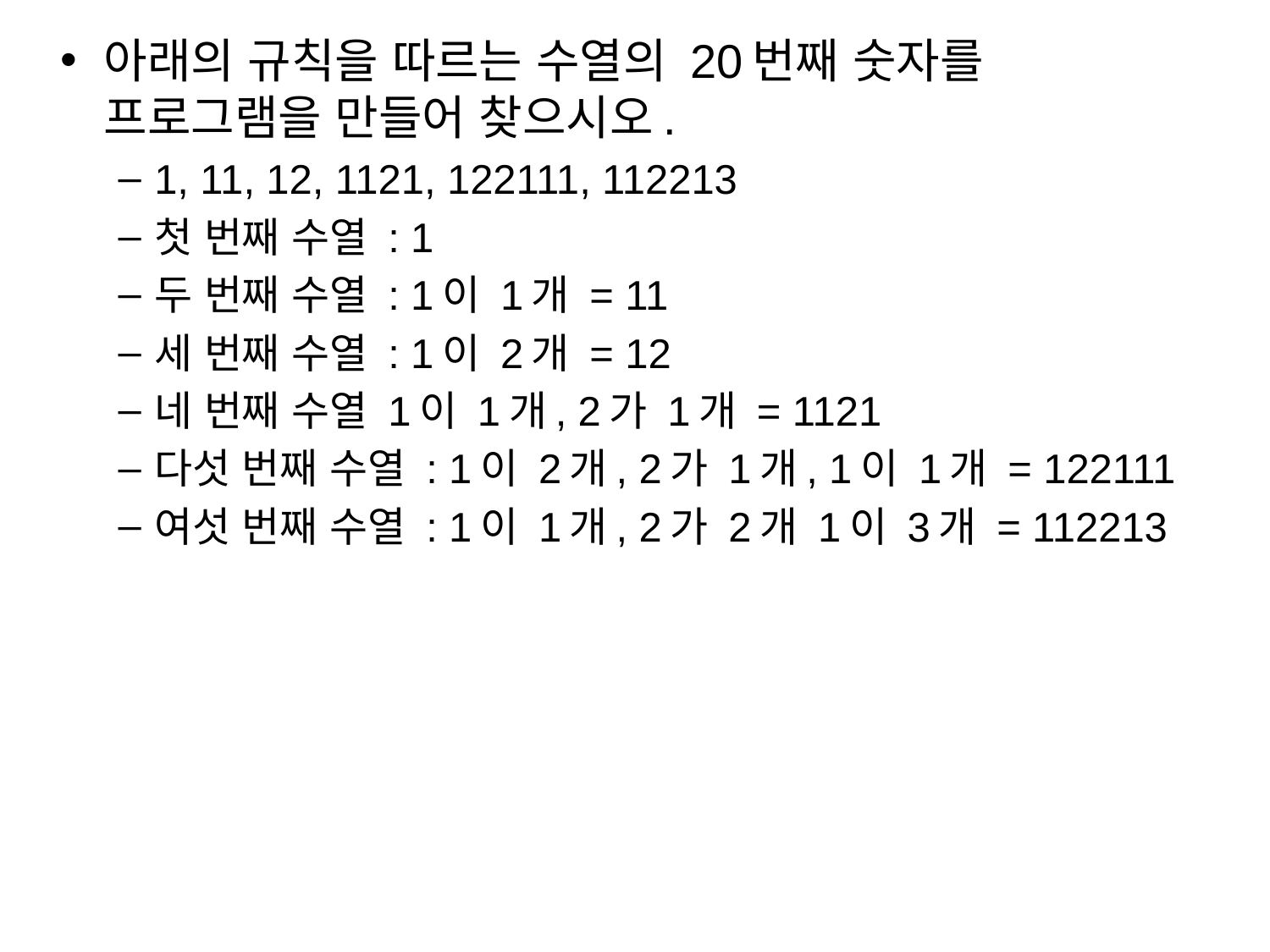

아래의 규칙을 따르는 수열의 20번째 숫자를 프로그램을 만들어 찾으시오.
1, 11, 12, 1121, 122111, 112213
첫 번째 수열 : 1
두 번째 수열 : 1이 1개 = 11
세 번째 수열 : 1이 2개 = 12
네 번째 수열 1이 1개, 2가 1개 = 1121
다섯 번째 수열 : 1이 2개, 2가 1개, 1이 1개 = 122111
여섯 번째 수열 : 1이 1개, 2가 2개 1이 3개 = 112213